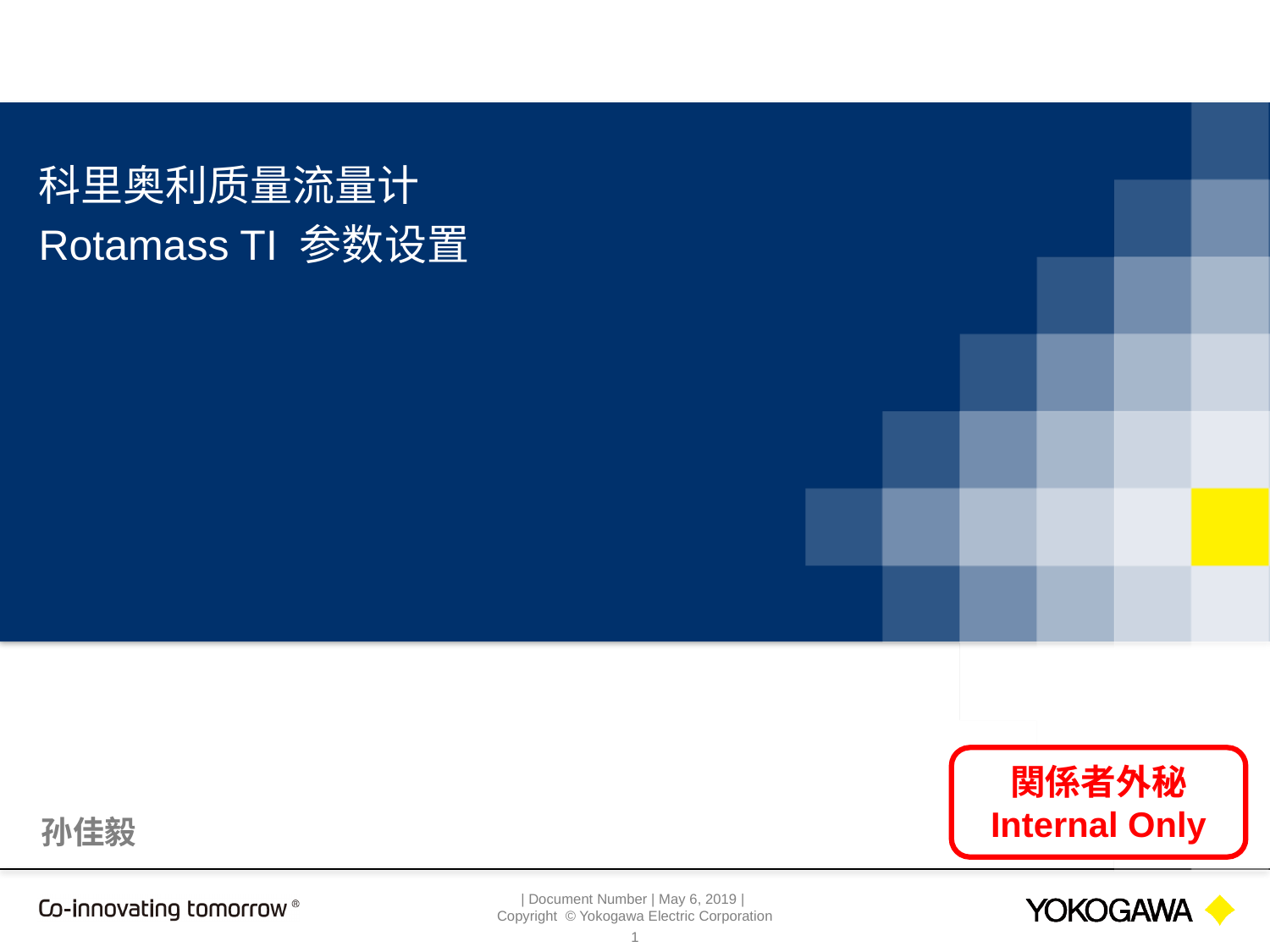

科里奥利质量流量计
Rotamass TI 参数设置

関係者外秘
Internal Only
孙佳毅